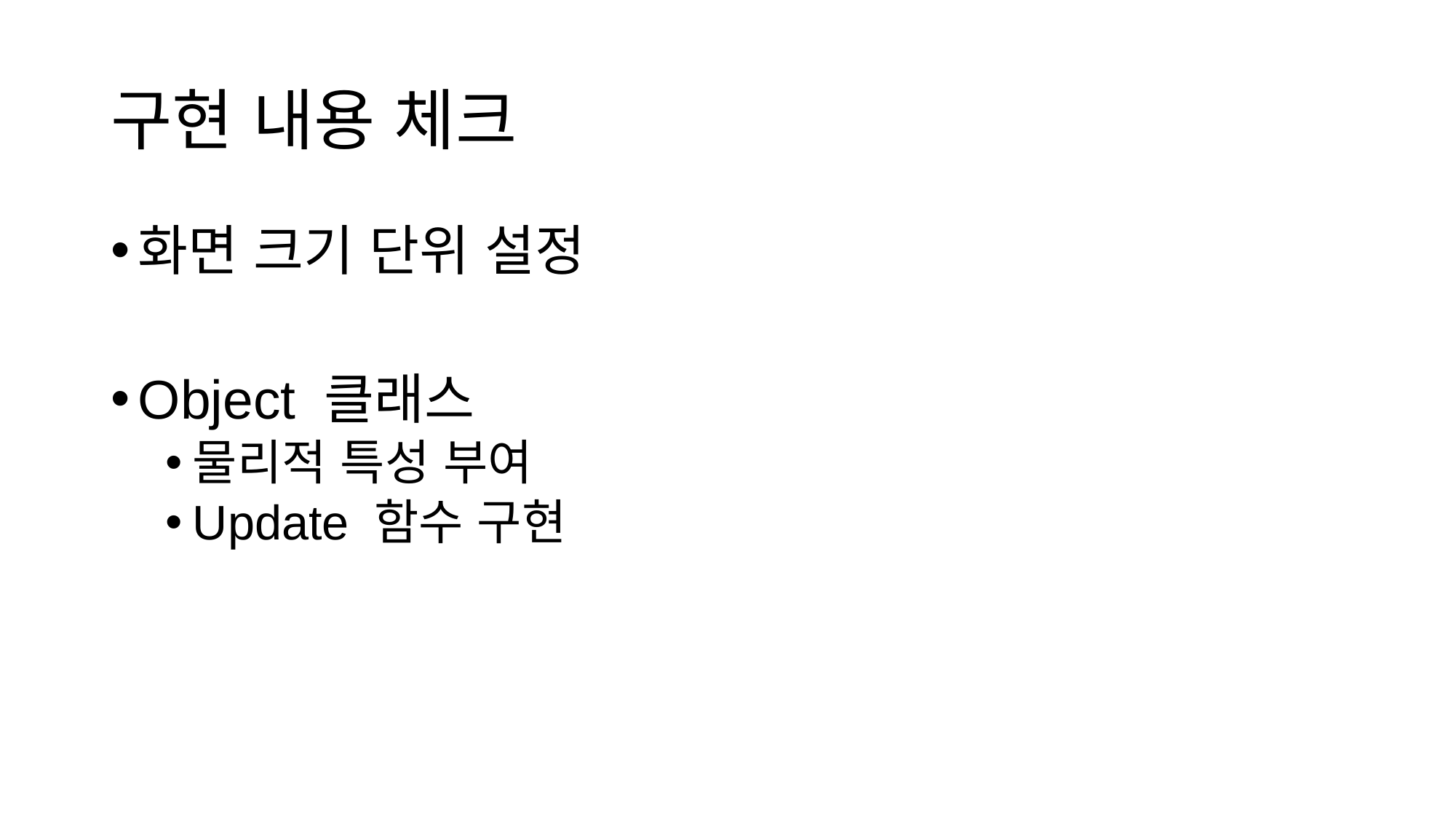

# 구현 내용 체크
화면 크기 단위 설정

Object 클래스
물리적 특성 부여
Update 함수 구현